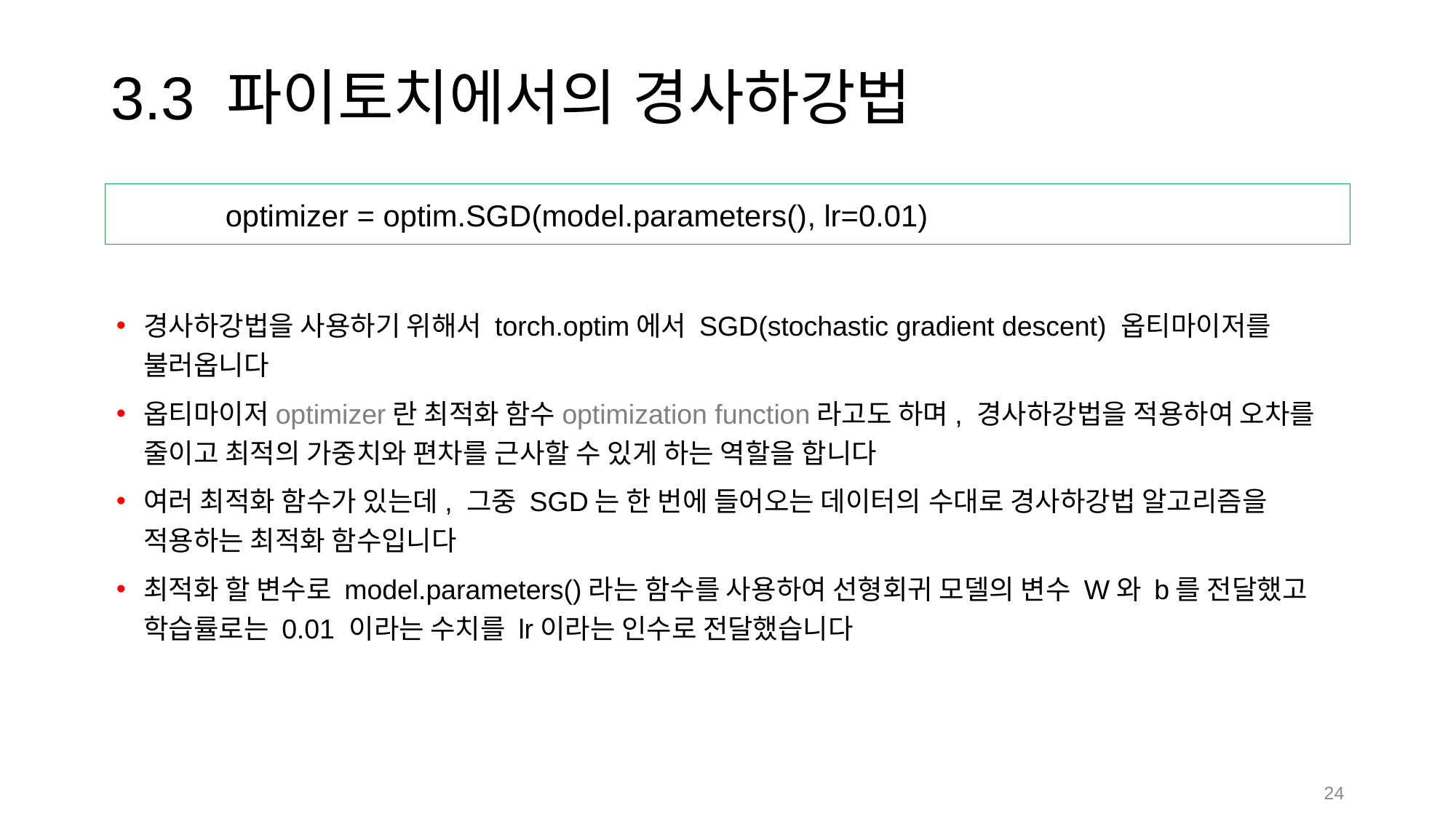

# 3.3 파이토치에서의 경사하강법
	optimizer = optim.SGD(model.parameters(), lr=0.01)
경사하강법을 사용하기 위해서 torch.optim에서 SGD(stochastic gradient descent) 옵티마이저를 불러옵니다
옵티마이저optimizer란 최적화 함수optimization function라고도 하며, 경사하강법을 적용하여 오차를 줄이고 최적의 가중치와 편차를 근사할 수 있게 하는 역할을 합니다
여러 최적화 함수가 있는데, 그중 SGD는 한 번에 들어오는 데이터의 수대로 경사하강법 알고리즘을 적용하는 최적화 함수입니다
최적화 할 변수로 model.parameters()라는 함수를 사용하여 선형회귀 모델의 변수 W와 b를 전달했고 학습률로는 0.01 이라는 수치를 lr이라는 인수로 전달했습니다

24